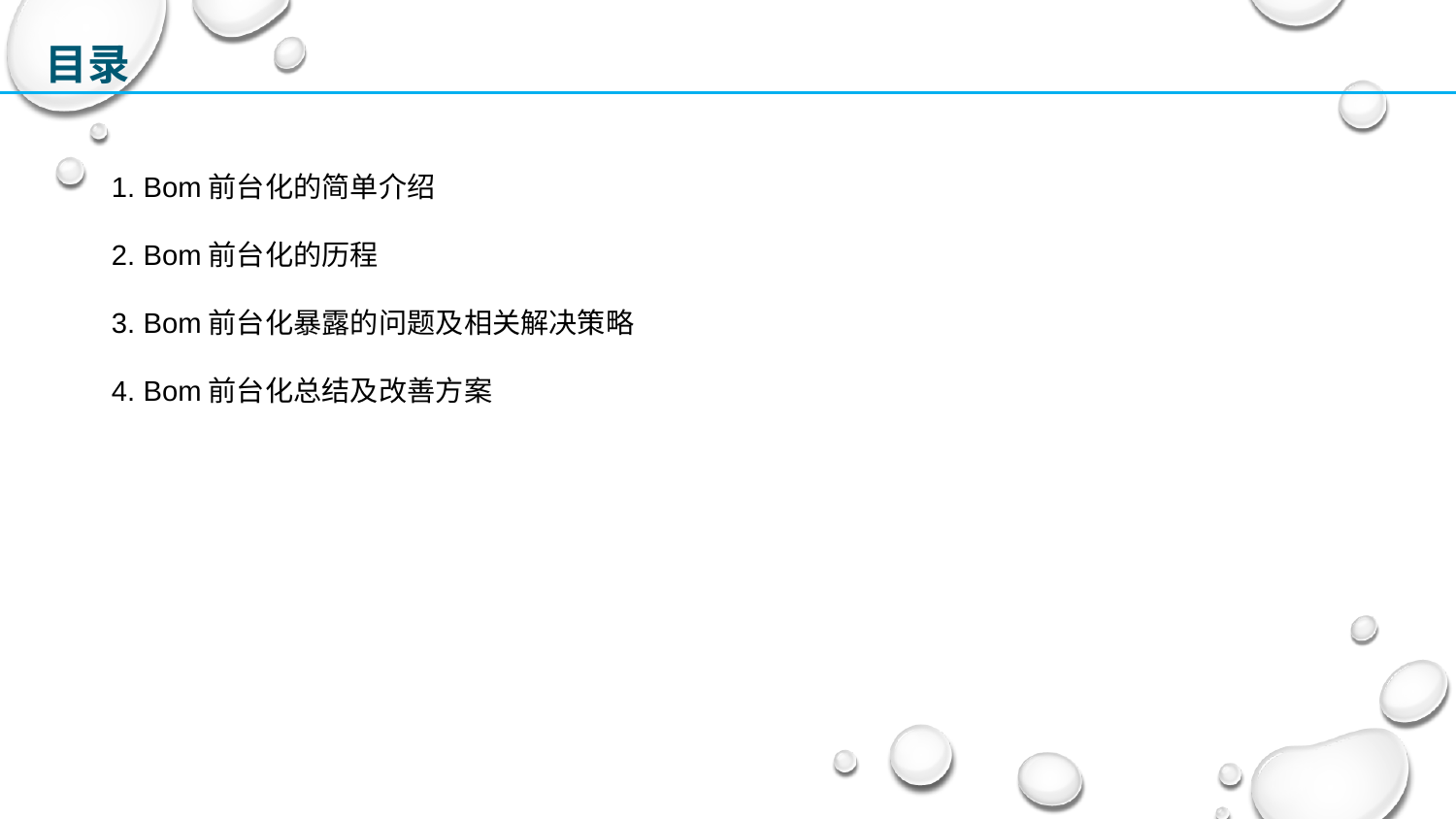

目录
1. Bom前台化的简单介绍

2. Bom前台化的历程

3. Bom前台化暴露的问题及相关解决策略

4. Bom前台化总结及改善方案